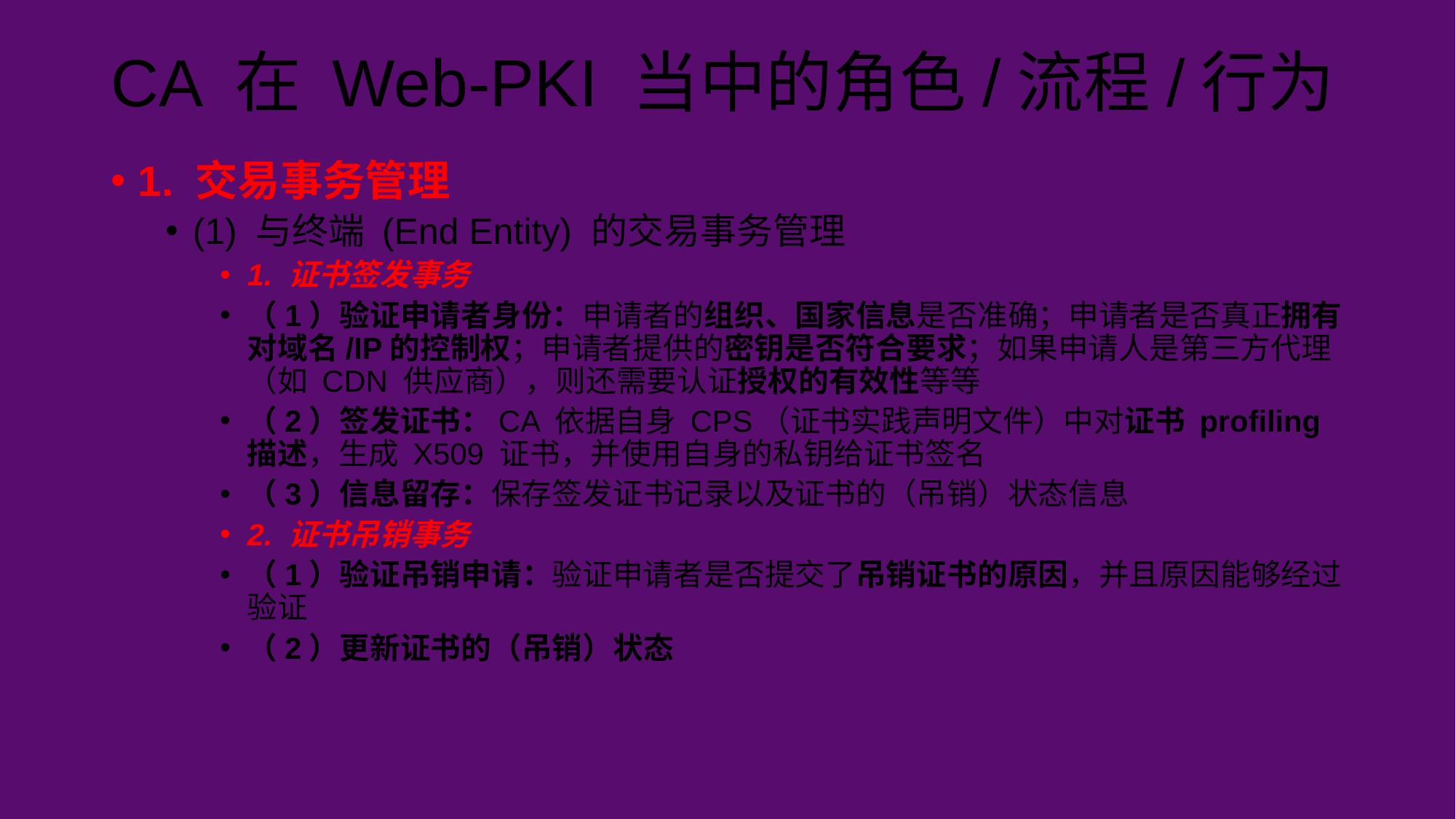

# CA 在 Web-PKI 当中的角色/流程/行为
1. 交易事务管理
(1) 与终端 (End Entity) 的交易事务管理
1. 证书签发事务
（1）验证申请者身份：申请者的组织、国家信息是否准确；申请者是否真正拥有对域名/IP的控制权；申请者提供的密钥是否符合要求；如果申请人是第三方代理（如 CDN 供应商），则还需要认证授权的有效性等等
（2）签发证书：CA 依据自身 CPS（证书实践声明文件）中对证书 profiling 描述，生成 X509 证书，并使用自身的私钥给证书签名
（3）信息留存：保存签发证书记录以及证书的（吊销）状态信息
2. 证书吊销事务
（1）验证吊销申请：验证申请者是否提交了吊销证书的原因，并且原因能够经过验证
（2）更新证书的（吊销）状态